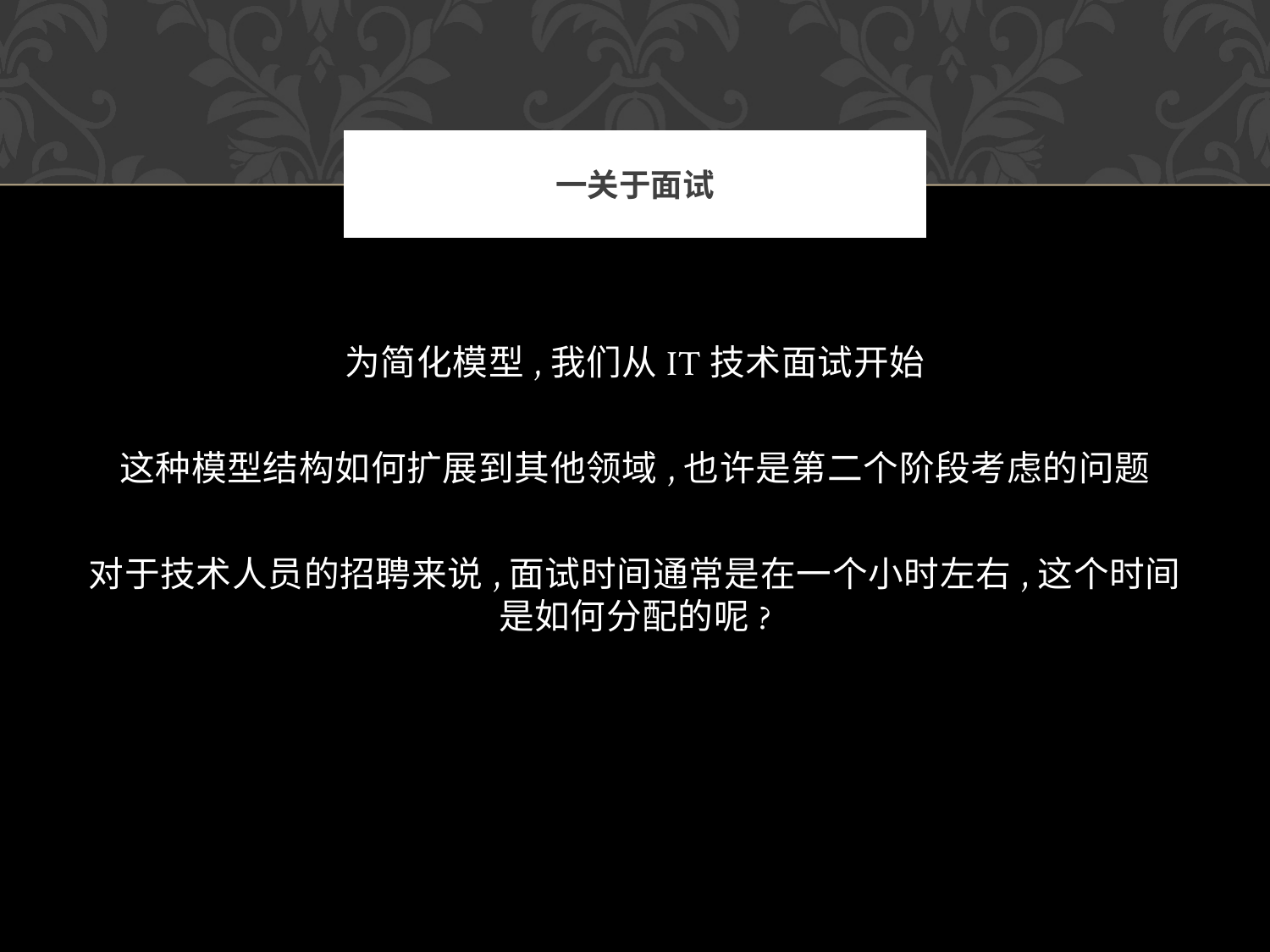

# 一关于面试

为简化模型,我们从IT技术面试开始

这种模型结构如何扩展到其他领域,也许是第二个阶段考虑的问题

对于技术人员的招聘来说,面试时间通常是在一个小时左右,这个时间是如何分配的呢?